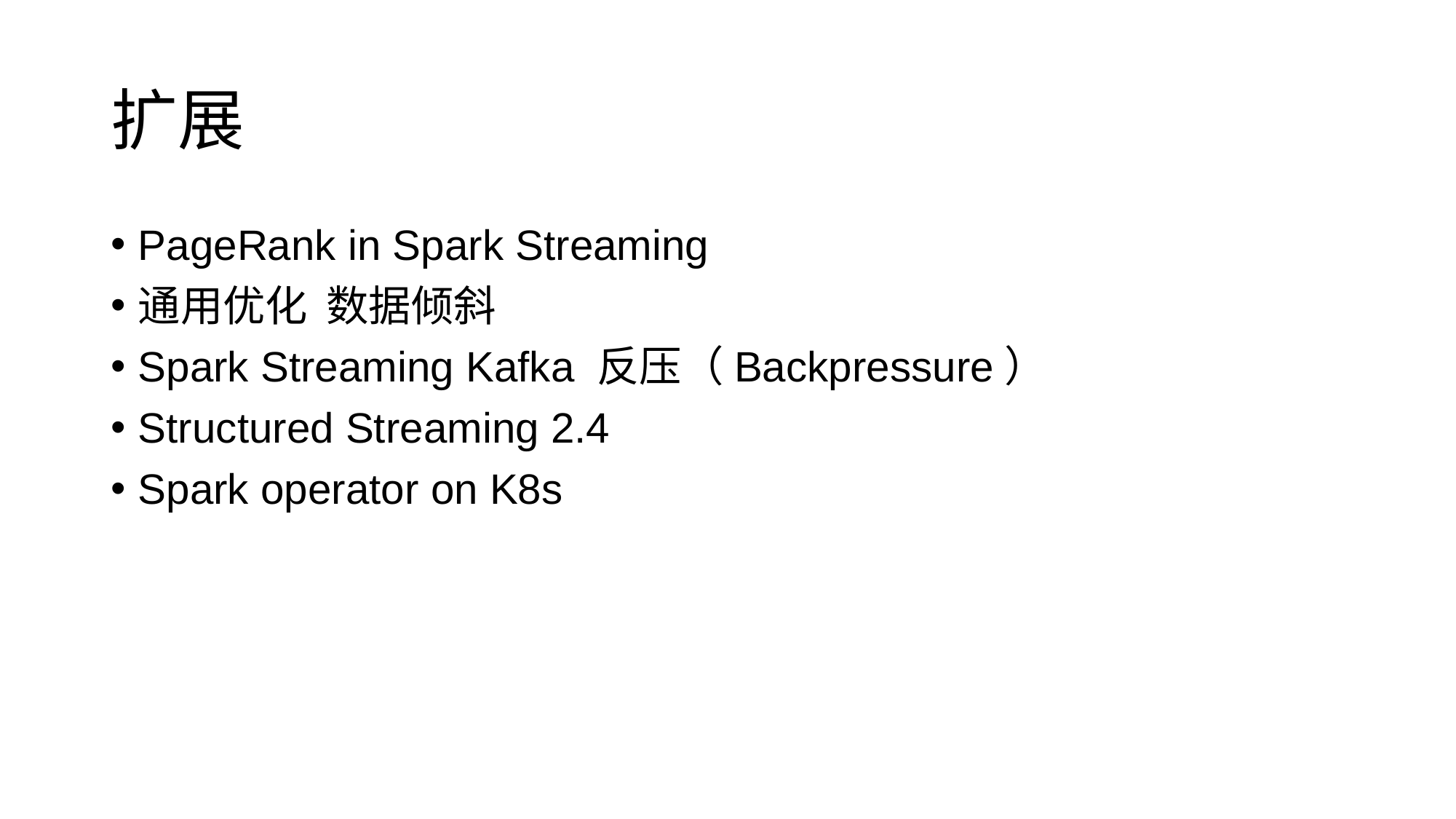

# 扩展
PageRank in Spark Streaming
通用优化  数据倾斜
Spark Streaming Kafka 反压（Backpressure）
Structured Streaming 2.4
Spark operator on K8s